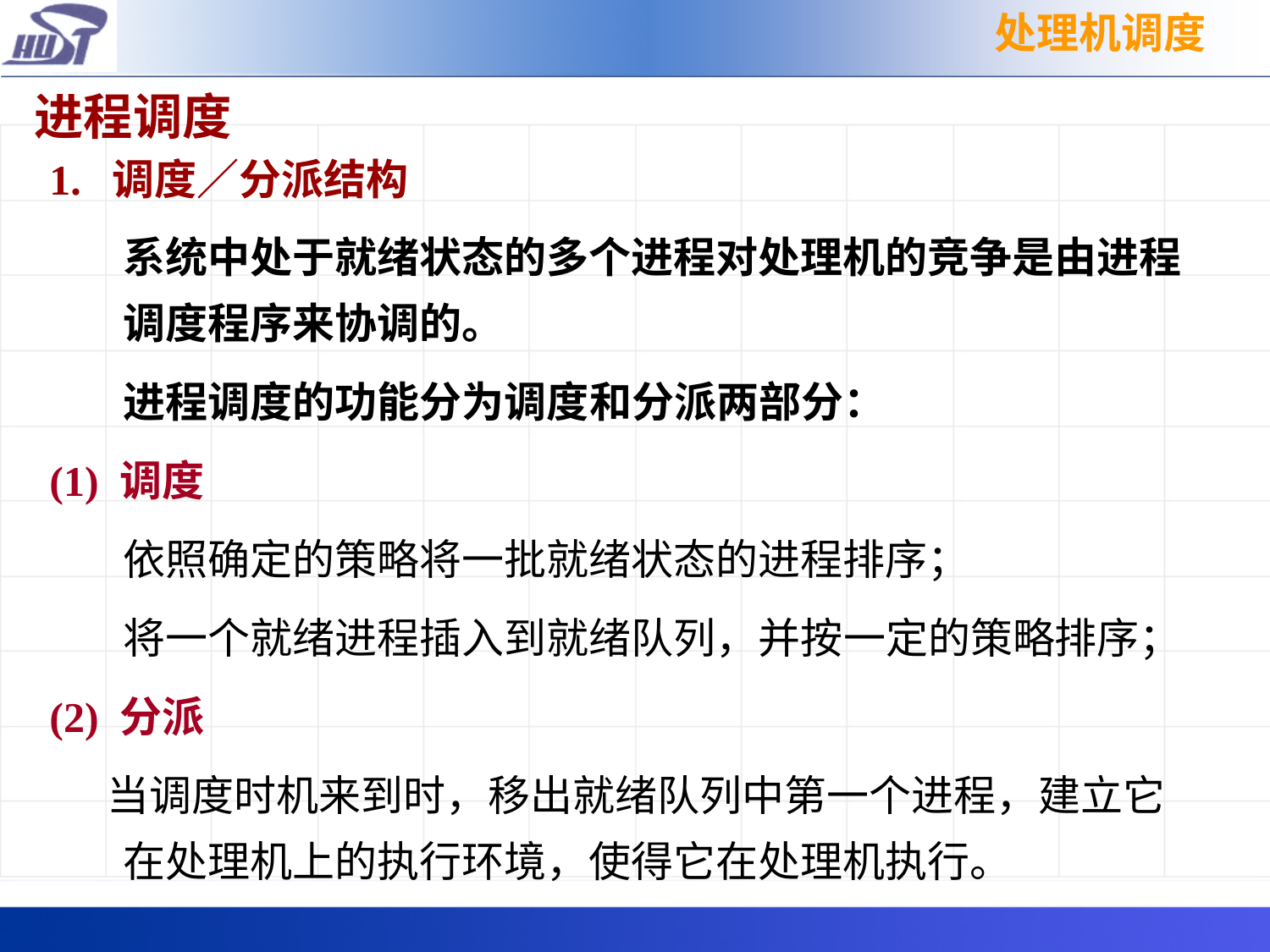

处理机调度
进程调度
1.  调度∕分派结构
	系统中处于就绪状态的多个进程对处理机的竞争是由进程调度程序来协调的。
	进程调度的功能分为调度和分派两部分：
(1) 调度
	依照确定的策略将一批就绪状态的进程排序；
	将一个就绪进程插入到就绪队列，并按一定的策略排序；
(2) 分派
     当调度时机来到时，移出就绪队列中第一个进程，建立它在处理机上的执行环境，使得它在处理机执行。